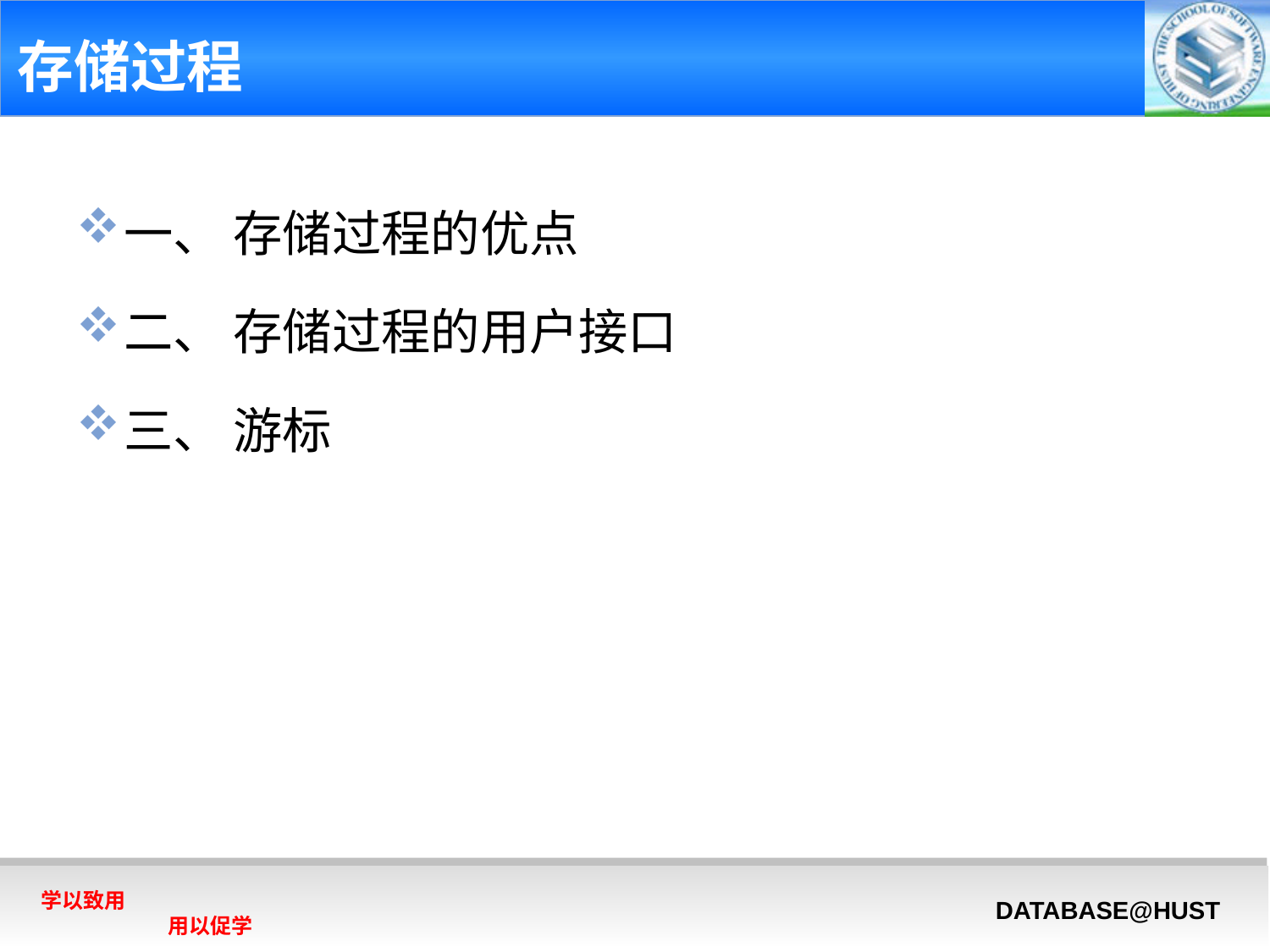

# 存储过程
一、 存储过程的优点
二、 存储过程的用户接口
三、 游标